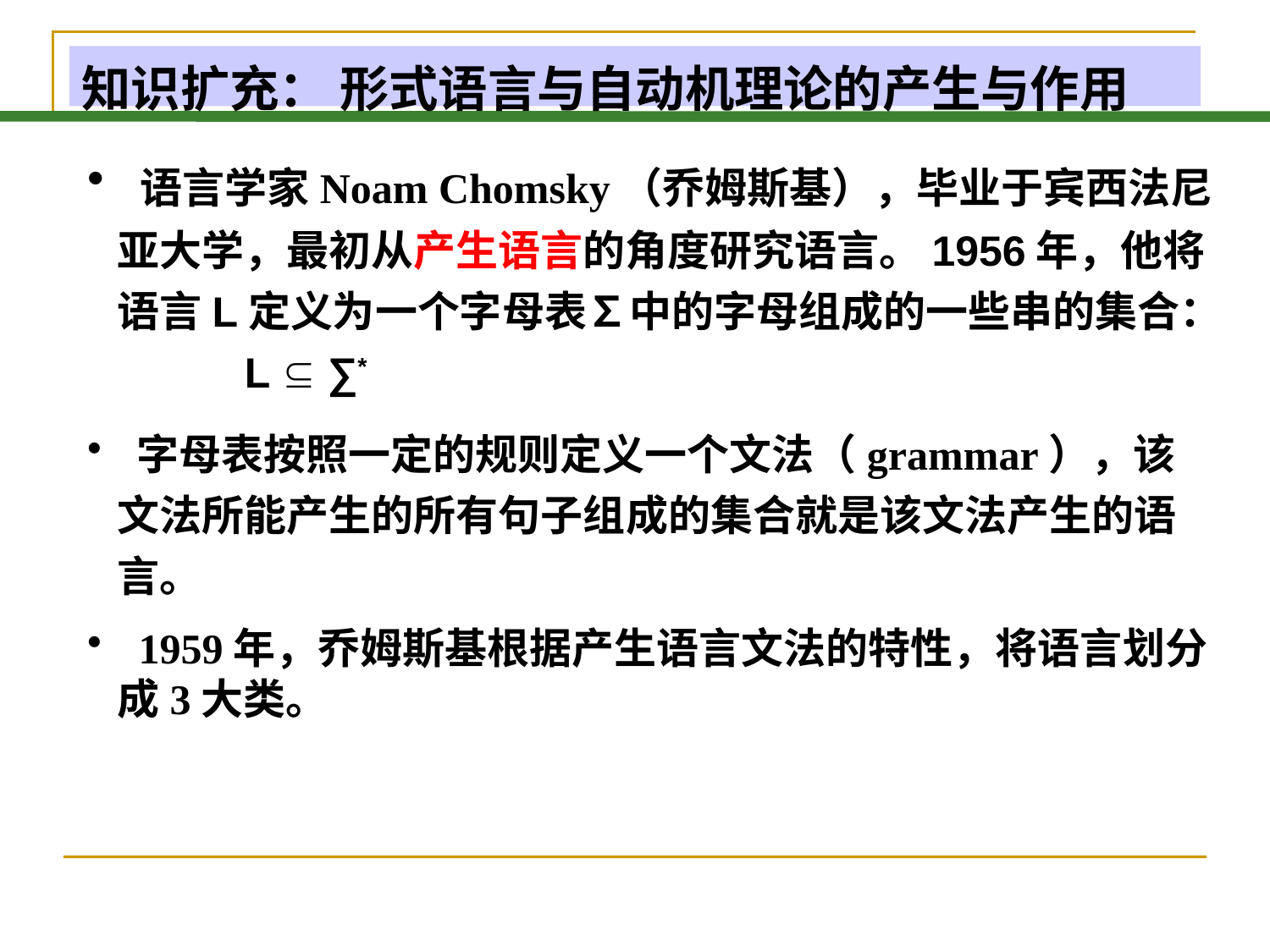

# 知识扩充： 形式语言与自动机理论的产生与作用

 语言学家Noam Chomsky（乔姆斯基），毕业于宾西法尼亚大学，最初从产生语言的角度研究语言。1956年，他将语言L定义为一个字母表∑中的字母组成的一些串的集合： 	L ⊆ ∑*
 字母表按照一定的规则定义一个文法（grammar），该文法所能产生的所有句子组成的集合就是该文法产生的语言。
  1959年，乔姆斯基根据产生语言文法的特性，将语言划分成3大类。
5